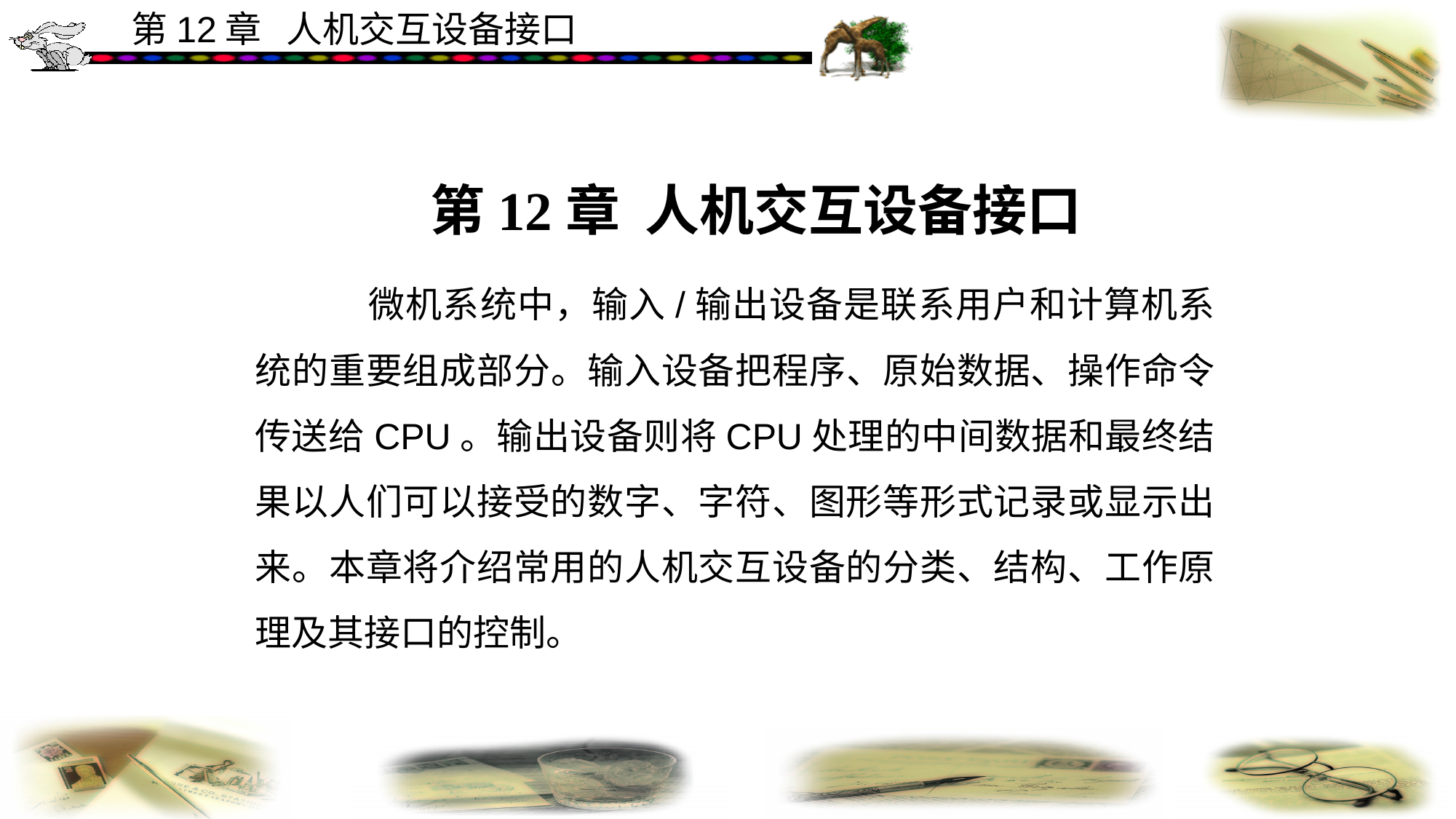

第12章  人机交互设备接口
   	微机系统中，输入/输出设备是联系用户和计算机系统的重要组成部分。输入设备把程序、原始数据、操作命令传送给CPU。输出设备则将CPU处理的中间数据和最终结果以人们可以接受的数字、字符、图形等形式记录或显示出来。本章将介绍常用的人机交互设备的分类、结构、工作原理及其接口的控制。